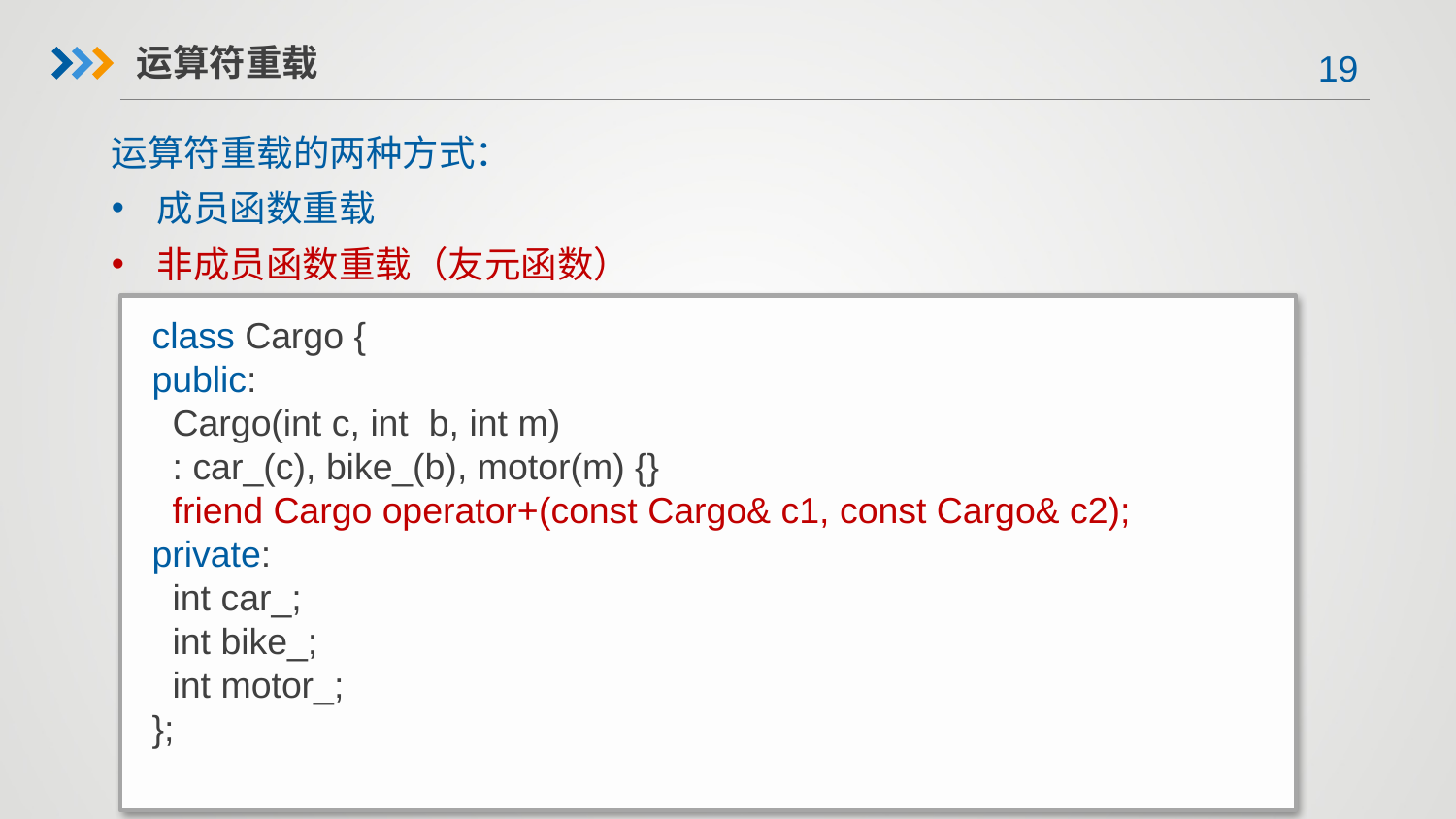

运算符重载
运算符重载的两种方式：
成员函数重载
非成员函数重载（友元函数）

class Cargo {
public:
  Cargo(int c, int  b, int m)
  : car_(c), bike_(b), motor(m) {}
  friend Cargo operator+(const Cargo& c1, const Cargo& c2);
private:
  int car_;
  int bike_;
  int motor_;
};